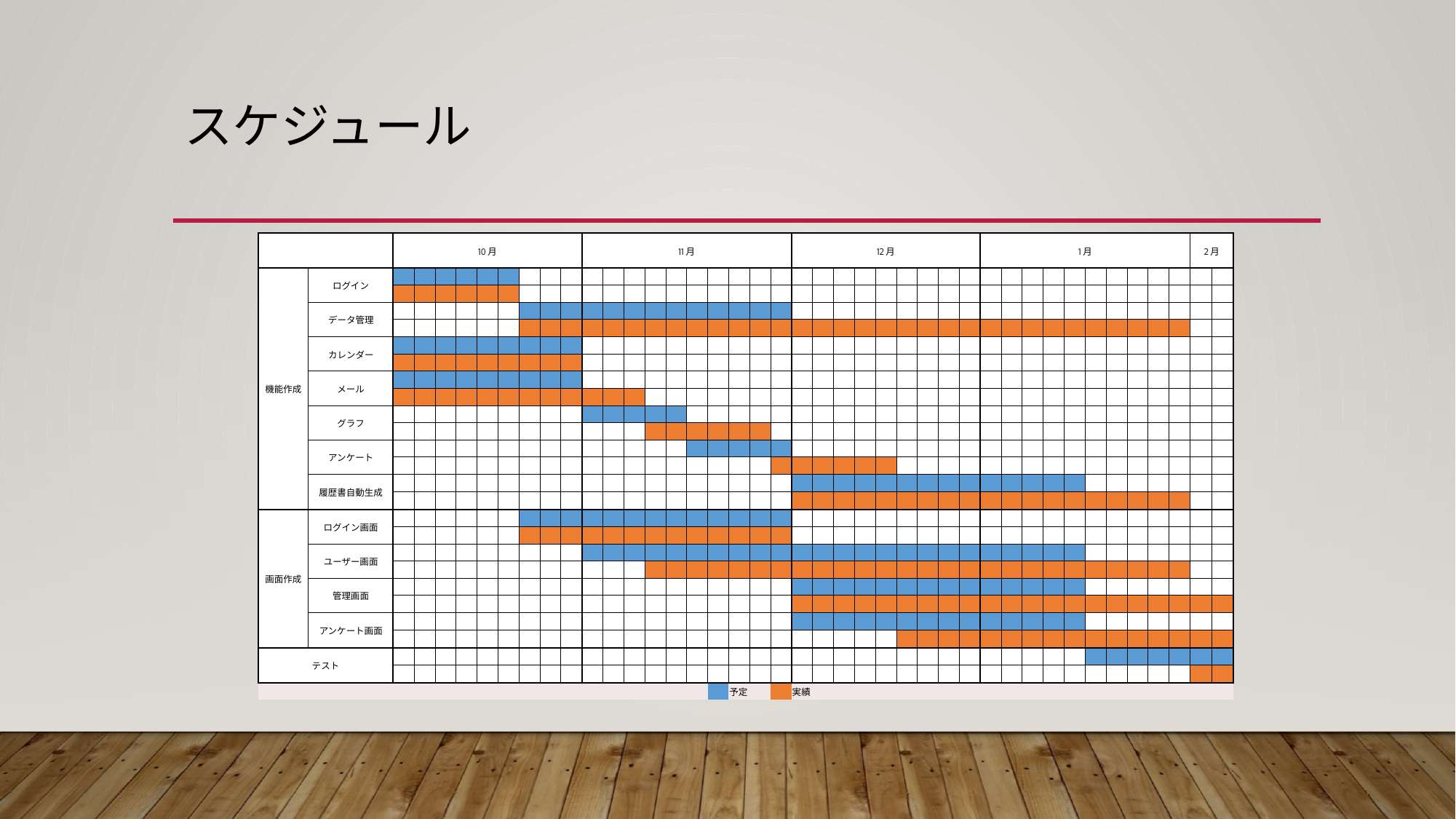

# スケジュール
|  |  | 10月 |  |  |  |  |  |  |  |  | 11月 |  |  |  |  |  |  |  |  |  | 12月 |  |  |  |  |  |  |  |  | 1月 |  |  |  |  |  |  |  |  |  | 2月 |  |
| --- | --- | --- | --- | --- | --- | --- | --- | --- | --- | --- | --- | --- | --- | --- | --- | --- | --- | --- | --- | --- | --- | --- | --- | --- | --- | --- | --- | --- | --- | --- | --- | --- | --- | --- | --- | --- | --- | --- | --- | --- | --- |
| 機能作成 | ログイン |  |  |  |  |  |  |  |  |  |  |  |  |  |  |  |  |  |  |  |  |  |  |  |  |  |  |  |  |  |  |  |  |  |  |  |  |  |  |  |  |
|  |  |  |  |  |  |  |  |  |  |  |  |  |  |  |  |  |  |  |  |  |  |  |  |  |  |  |  |  |  |  |  |  |  |  |  |  |  |  |  |  |  |
|  | データ管理 |  |  |  |  |  |  |  |  |  |  |  |  |  |  |  |  |  |  |  |  |  |  |  |  |  |  |  |  |  |  |  |  |  |  |  |  |  |  |  |  |
|  |  |  |  |  |  |  |  |  |  |  |  |  |  |  |  |  |  |  |  |  |  |  |  |  |  |  |  |  |  |  |  |  |  |  |  |  |  |  |  |  |  |
|  | カレンダー |  |  |  |  |  |  |  |  |  |  |  |  |  |  |  |  |  |  |  |  |  |  |  |  |  |  |  |  |  |  |  |  |  |  |  |  |  |  |  |  |
|  |  |  |  |  |  |  |  |  |  |  |  |  |  |  |  |  |  |  |  |  |  |  |  |  |  |  |  |  |  |  |  |  |  |  |  |  |  |  |  |  |  |
|  | メール |  |  |  |  |  |  |  |  |  |  |  |  |  |  |  |  |  |  |  |  |  |  |  |  |  |  |  |  |  |  |  |  |  |  |  |  |  |  |  |  |
|  |  |  |  |  |  |  |  |  |  |  |  |  |  |  |  |  |  |  |  |  |  |  |  |  |  |  |  |  |  |  |  |  |  |  |  |  |  |  |  |  |  |
|  | グラフ |  |  |  |  |  |  |  |  |  |  |  |  |  |  |  |  |  |  |  |  |  |  |  |  |  |  |  |  |  |  |  |  |  |  |  |  |  |  |  |  |
|  |  |  |  |  |  |  |  |  |  |  |  |  |  |  |  |  |  |  |  |  |  |  |  |  |  |  |  |  |  |  |  |  |  |  |  |  |  |  |  |  |  |
|  | アンケート |  |  |  |  |  |  |  |  |  |  |  |  |  |  |  |  |  |  |  |  |  |  |  |  |  |  |  |  |  |  |  |  |  |  |  |  |  |  |  |  |
|  |  |  |  |  |  |  |  |  |  |  |  |  |  |  |  |  |  |  |  |  |  |  |  |  |  |  |  |  |  |  |  |  |  |  |  |  |  |  |  |  |  |
|  | 履歴書自動生成 |  |  |  |  |  |  |  |  |  |  |  |  |  |  |  |  |  |  |  |  |  |  |  |  |  |  |  |  |  |  |  |  |  |  |  |  |  |  |  |  |
|  |  |  |  |  |  |  |  |  |  |  |  |  |  |  |  |  |  |  |  |  |  |  |  |  |  |  |  |  |  |  |  |  |  |  |  |  |  |  |  |  |  |
| 画面作成 | ログイン画面 |  |  |  |  |  |  |  |  |  |  |  |  |  |  |  |  |  |  |  |  |  |  |  |  |  |  |  |  |  |  |  |  |  |  |  |  |  |  |  |  |
|  |  |  |  |  |  |  |  |  |  |  |  |  |  |  |  |  |  |  |  |  |  |  |  |  |  |  |  |  |  |  |  |  |  |  |  |  |  |  |  |  |  |
|  | ユーザー画面 |  |  |  |  |  |  |  |  |  |  |  |  |  |  |  |  |  |  |  |  |  |  |  |  |  |  |  |  |  |  |  |  |  |  |  |  |  |  |  |  |
|  |  |  |  |  |  |  |  |  |  |  |  |  |  |  |  |  |  |  |  |  |  |  |  |  |  |  |  |  |  |  |  |  |  |  |  |  |  |  |  |  |  |
|  | 管理画面 |  |  |  |  |  |  |  |  |  |  |  |  |  |  |  |  |  |  |  |  |  |  |  |  |  |  |  |  |  |  |  |  |  |  |  |  |  |  |  |  |
|  |  |  |  |  |  |  |  |  |  |  |  |  |  |  |  |  |  |  |  |  |  |  |  |  |  |  |  |  |  |  |  |  |  |  |  |  |  |  |  |  |  |
|  | アンケート画面 |  |  |  |  |  |  |  |  |  |  |  |  |  |  |  |  |  |  |  |  |  |  |  |  |  |  |  |  |  |  |  |  |  |  |  |  |  |  |  |  |
|  |  |  |  |  |  |  |  |  |  |  |  |  |  |  |  |  |  |  |  |  |  |  |  |  |  |  |  |  |  |  |  |  |  |  |  |  |  |  |  |  |  |
| テスト |  |  |  |  |  |  |  |  |  |  |  |  |  |  |  |  |  |  |  |  |  |  |  |  |  |  |  |  |  |  |  |  |  |  |  |  |  |  |  |  |  |
|  |  |  |  |  |  |  |  |  |  |  |  |  |  |  |  |  |  |  |  |  |  |  |  |  |  |  |  |  |  |  |  |  |  |  |  |  |  |  |  |  |  |
|  |  |  |  |  |  |  |  |  |  |  |  |  |  |  |  |  |  | 予定 |  |  | 実績 |  |  |  |  |  |  |  |  |  |  |  |  |  |  |  |  |  |  |  |  |